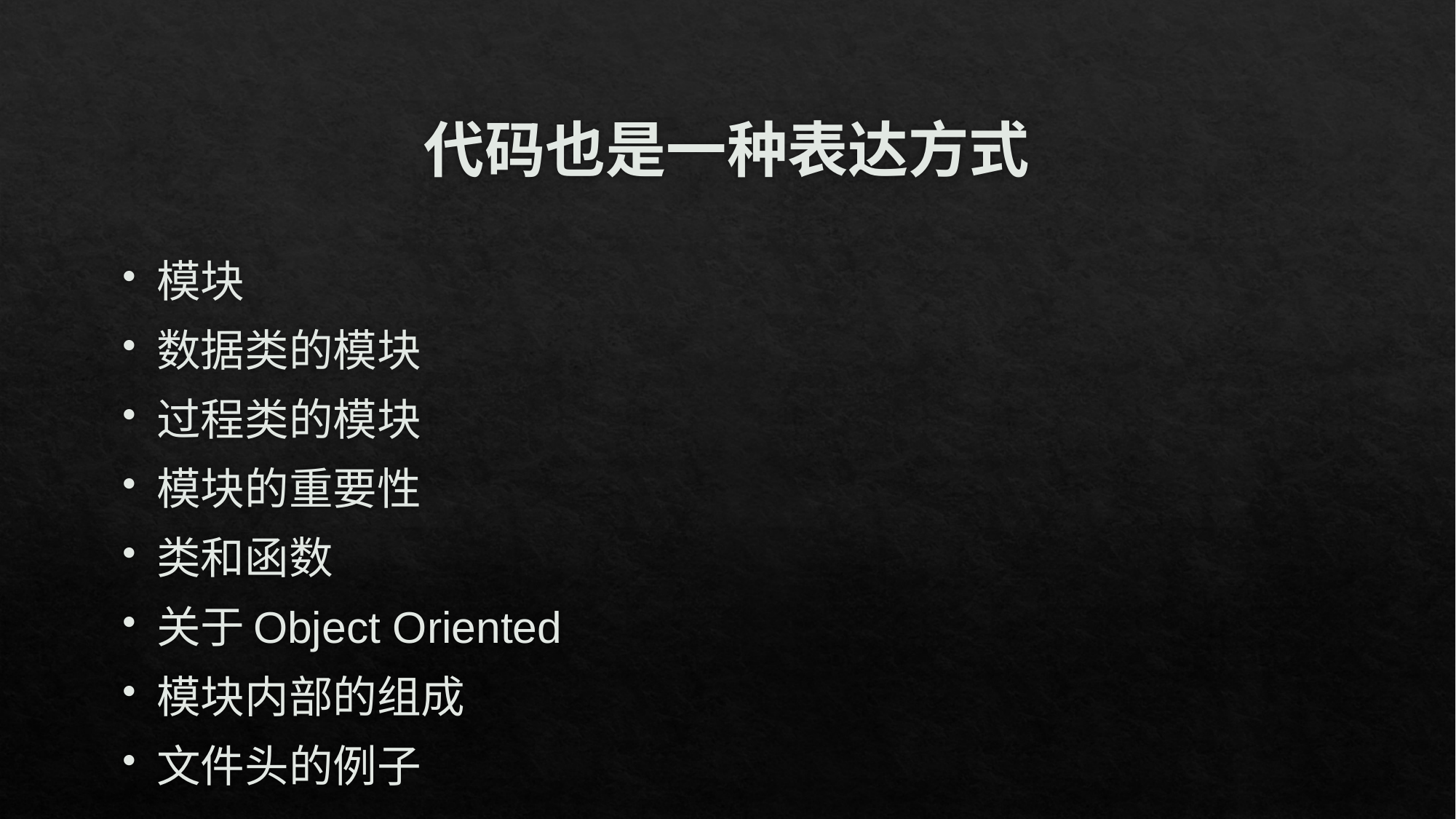

# 代码也是一种表达方式
模块
数据类的模块
过程类的模块
模块的重要性
类和函数
关于Object Oriented
模块内部的组成
文件头的例子